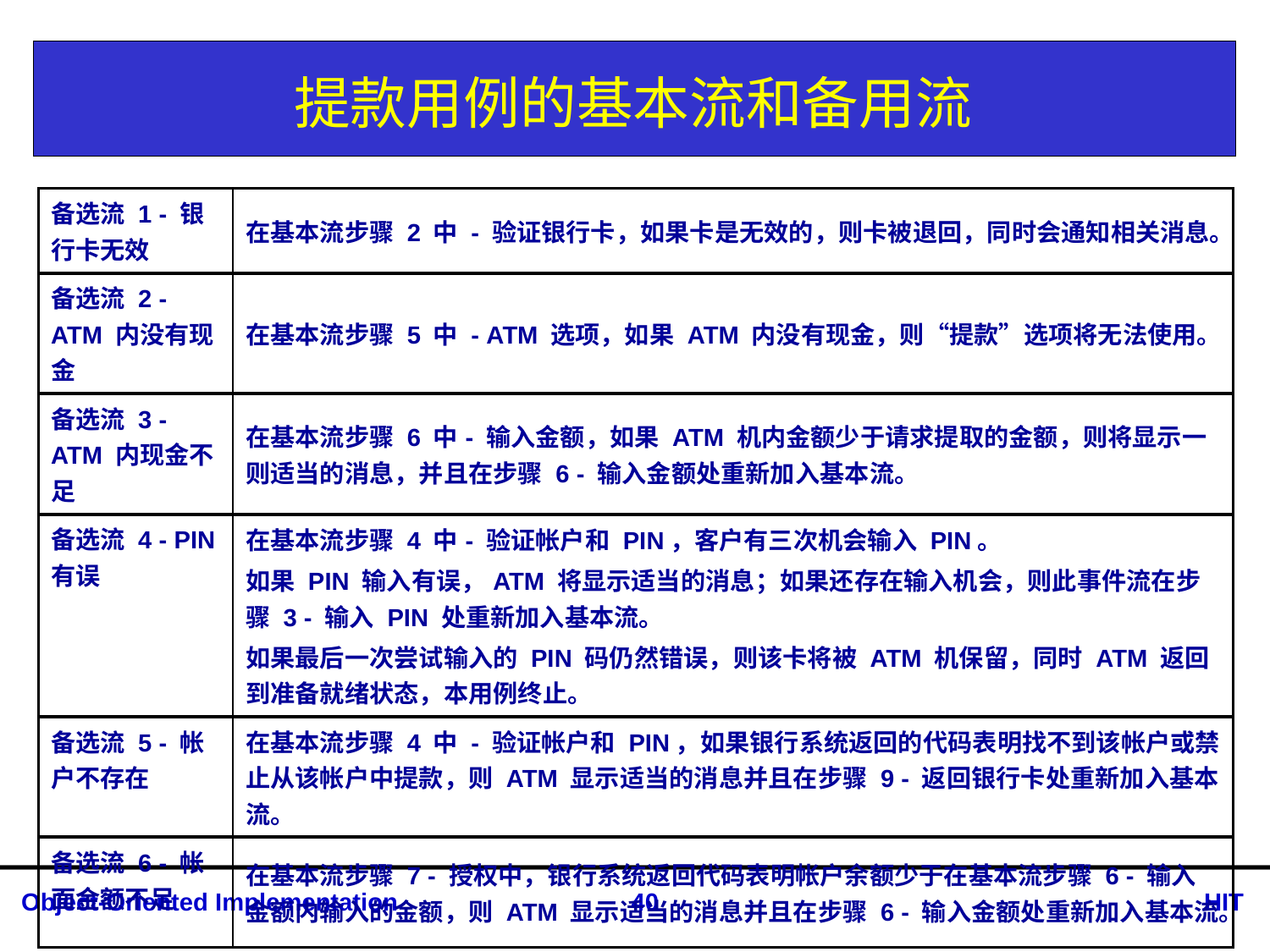

# 提款用例的基本流和备用流
| 备选流 1 - 银行卡无效 | 在基本流步骤 2 中 - 验证银行卡，如果卡是无效的，则卡被退回，同时会通知相关消息。 |
| --- | --- |
| 备选流 2 - ATM 内没有现金 | 在基本流步骤 5 中 - ATM 选项，如果 ATM 内没有现金，则“提款”选项将无法使用。 |
| 备选流 3 - ATM 内现金不足 | 在基本流步骤 6 中- 输入金额，如果 ATM 机内金额少于请求提取的金额，则将显示一则适当的消息，并且在步骤 6 - 输入金额处重新加入基本流。 |
| 备选流 4 - PIN 有误 | 在基本流步骤 4 中- 验证帐户和 PIN，客户有三次机会输入 PIN。 如果 PIN 输入有误，ATM 将显示适当的消息；如果还存在输入机会，则此事件流在步骤 3 - 输入 PIN 处重新加入基本流。 如果最后一次尝试输入的 PIN 码仍然错误，则该卡将被 ATM 机保留，同时 ATM 返回到准备就绪状态，本用例终止。 |
| 备选流 5 - 帐户不存在 | 在基本流步骤 4 中 - 验证帐户和 PIN，如果银行系统返回的代码表明找不到该帐户或禁止从该帐户中提款，则 ATM 显示适当的消息并且在步骤 9 - 返回银行卡处重新加入基本流。 |
| 备选流 6 - 帐面金额不足 | 在基本流步骤 7 - 授权中，银行系统返回代码表明帐户余额少于在基本流步骤 6 - 输入金额内输入的金额，则 ATM 显示适当的消息并且在步骤 6 - 输入金额处重新加入基本流。 |